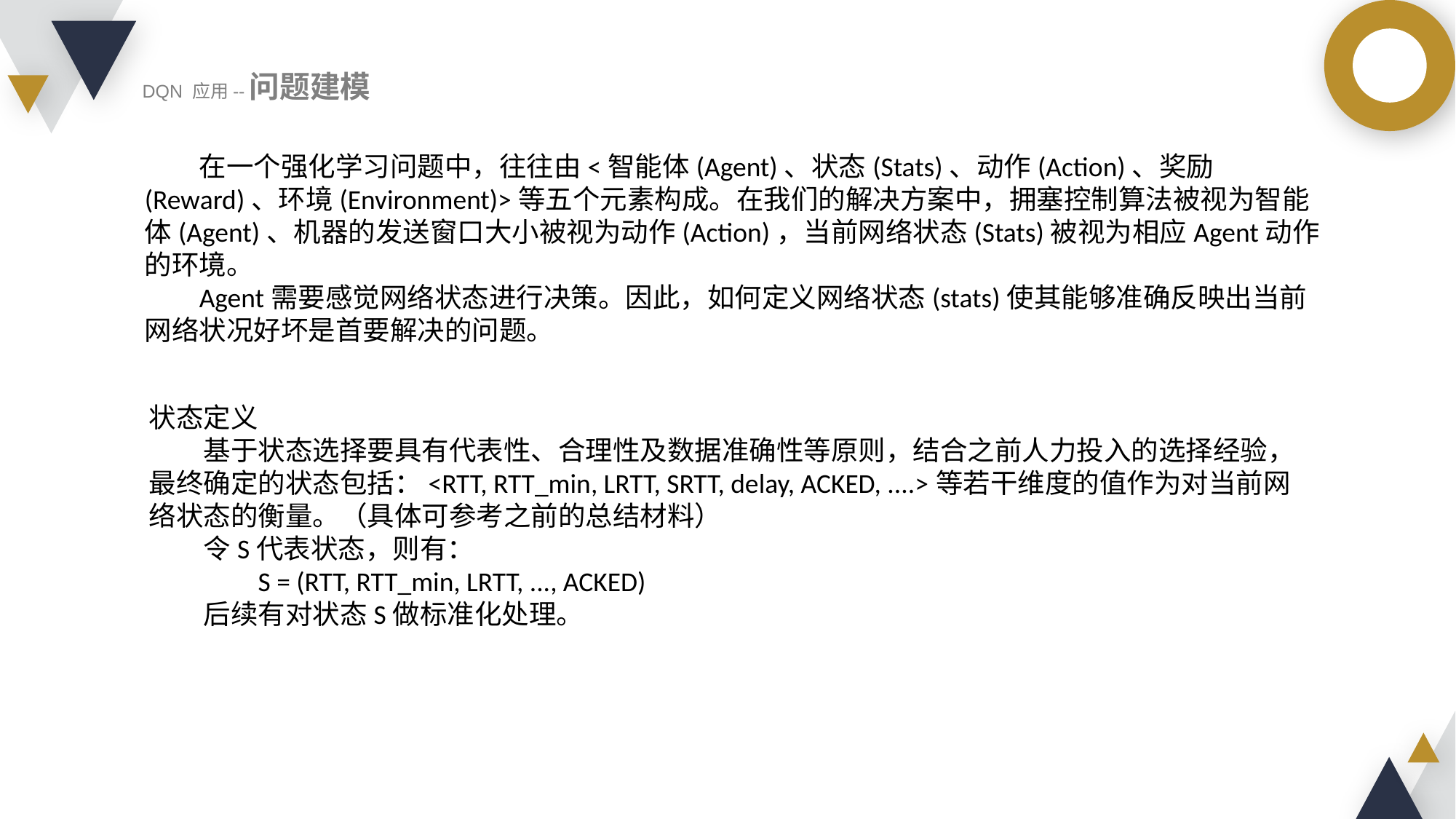

DQN 应用--问题建模
在一个强化学习问题中，往往由<智能体(Agent)、状态(Stats)、动作(Action)、奖励(Reward)、环境(Environment)>等五个元素构成。在我们的解决方案中，拥塞控制算法被视为智能体(Agent)、机器的发送窗口大小被视为动作(Action)，当前网络状态(Stats)被视为相应Agent动作的环境。
Agent需要感觉网络状态进行决策。因此，如何定义网络状态(stats)使其能够准确反映出当前网络状况好坏是首要解决的问题。
状态定义
基于状态选择要具有代表性、合理性及数据准确性等原则，结合之前人力投入的选择经验，最终确定的状态包括：<RTT, RTT_min, LRTT, SRTT, delay, ACKED, ....>等若干维度的值作为对当前网络状态的衡量。（具体可参考之前的总结材料）
令S代表状态，则有：
	S = (RTT, RTT_min, LRTT, ..., ACKED)
后续有对状态S做标准化处理。